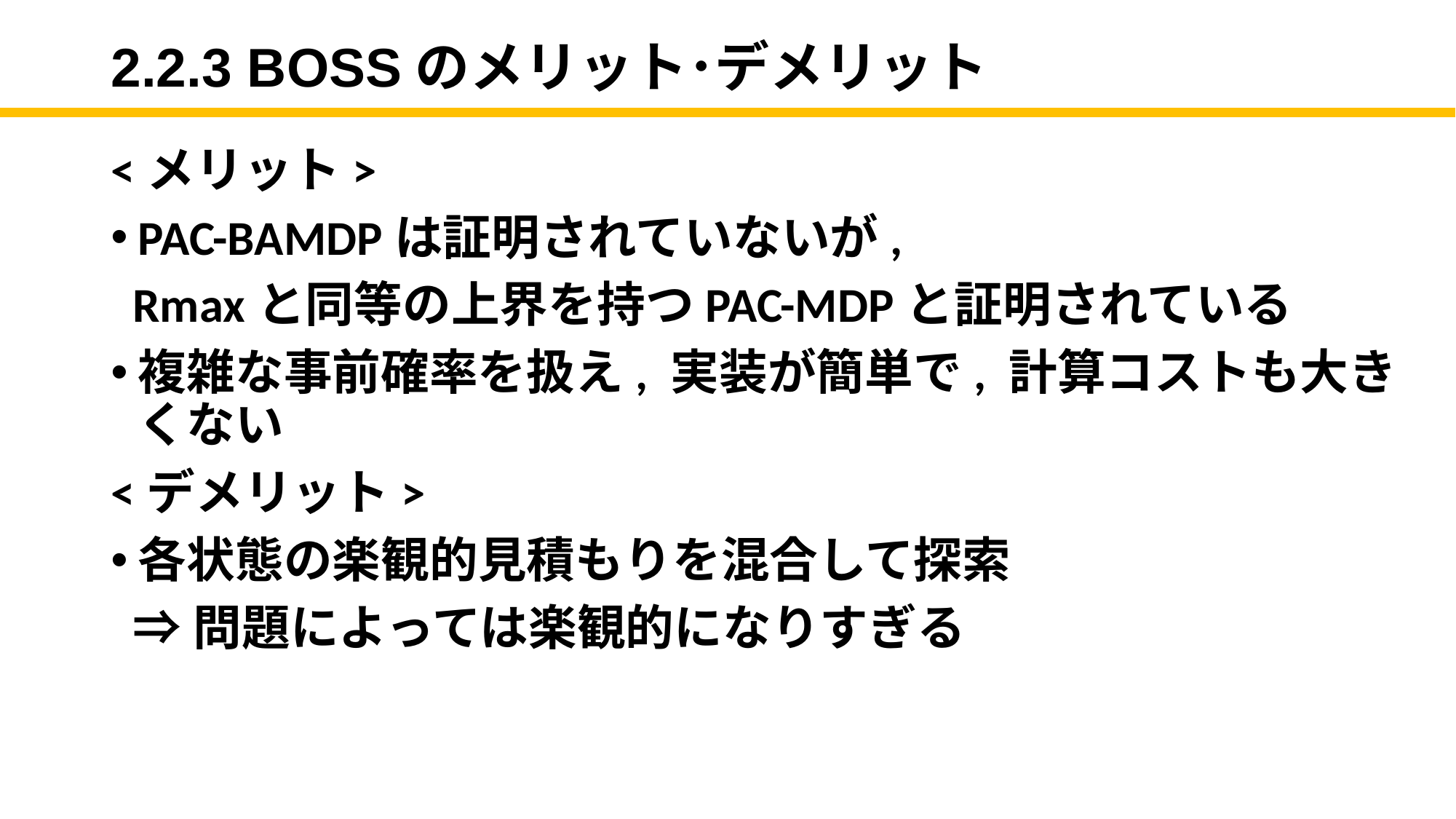

# 2.2.3 BOSSのメリット･デメリット
<メリット>
PAC-BAMDPは証明されていないが,
  Rmaxと同等の上界を持つPAC-MDPと証明されている
複雑な事前確率を扱え, 実装が簡単で, 計算コストも大きくない
<デメリット>
各状態の楽観的見積もりを混合して探索
  ⇒問題によっては楽観的になりすぎる